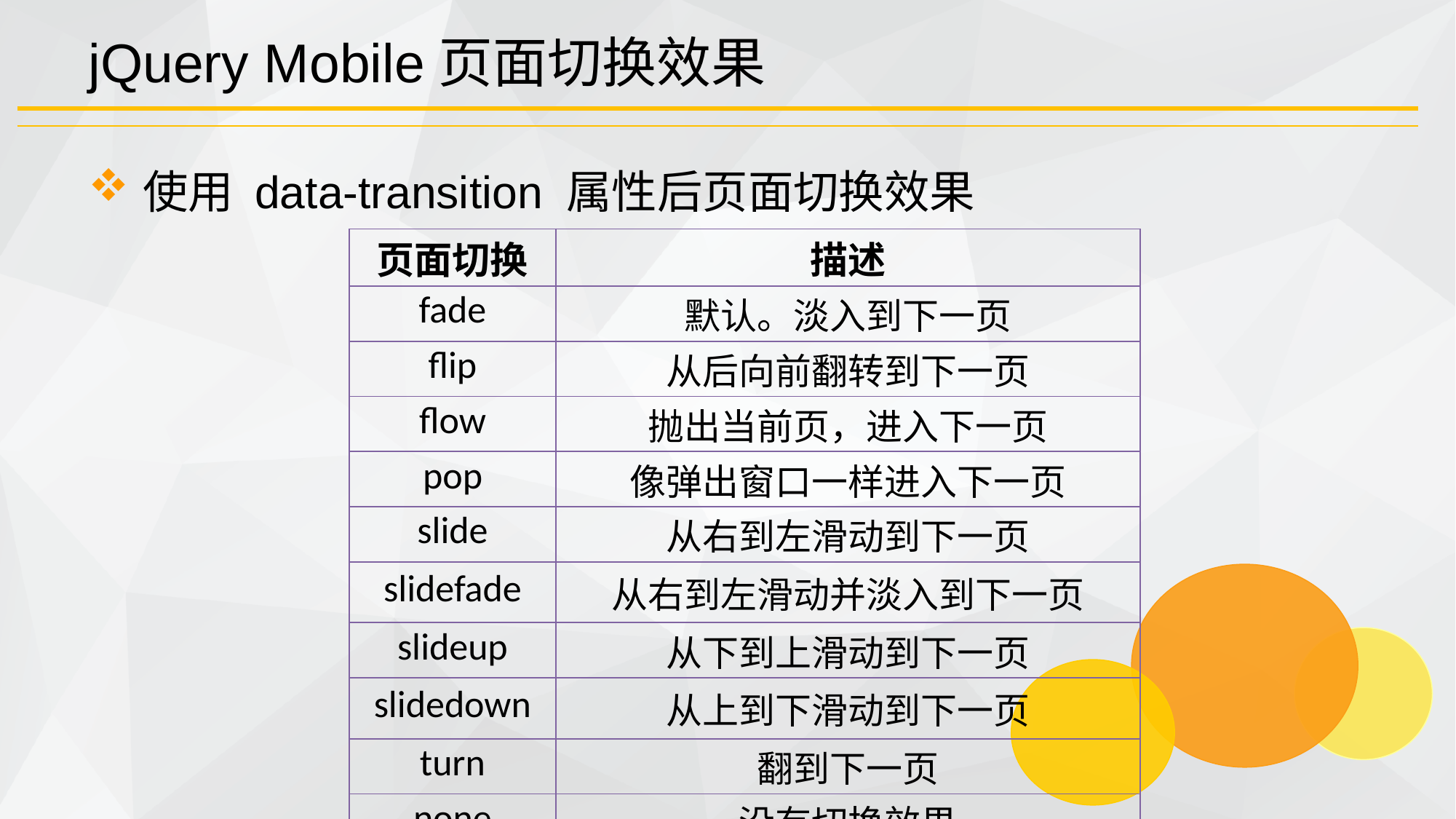

# jQuery Mobile页面切换效果
使用 data-transition 属性后页面切换效果
| 页面切换 | 描述 |
| --- | --- |
| fade | 默认。淡入到下一页 |
| flip | 从后向前翻转到下一页 |
| flow | 抛出当前页，进入下一页 |
| pop | 像弹出窗口一样进入下一页 |
| slide | 从右到左滑动到下一页 |
| slidefade | 从右到左滑动并淡入到下一页 |
| slideup | 从下到上滑动到下一页 |
| slidedown | 从上到下滑动到下一页 |
| turn | 翻到下一页 |
| none | 没有切换效果 |